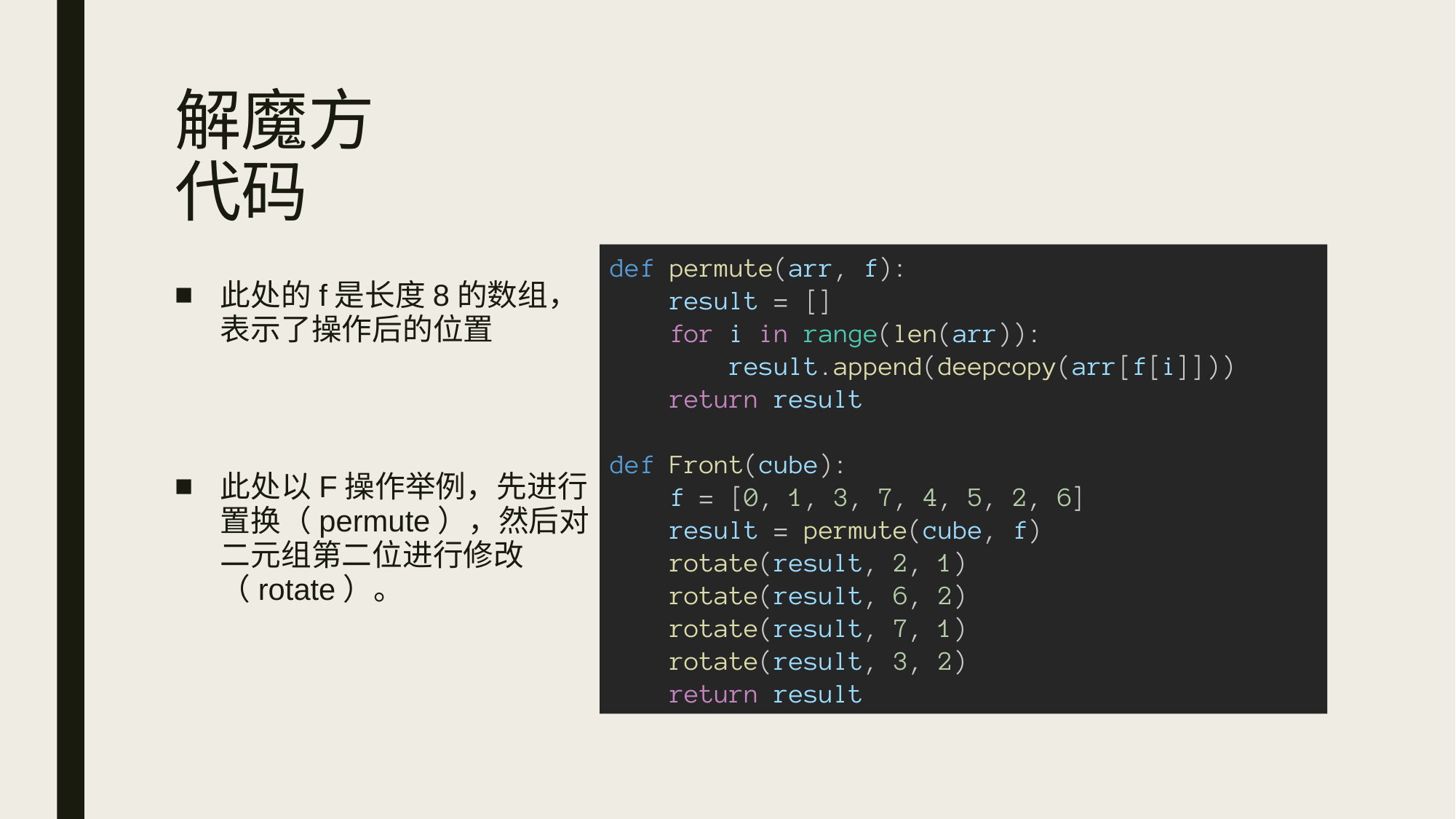

# 解魔方 代码
def permute(arr, f):
    result = []
    for i in range(len(arr)):
        result.append(deepcopy(arr[f[i]]))
    return result

def Front(cube):
    f = [0, 1, 3, 7, 4, 5, 2, 6]
    result = permute(cube, f)
    rotate(result, 2, 1)
    rotate(result, 6, 2)
    rotate(result, 7, 1)
    rotate(result, 3, 2)
    return result
此处的f是长度8的数组，
表示了操作后的位置

此处以F操作举例，先进行
置换（permute），然后对
二元组第二位进行修改
（rotate）。